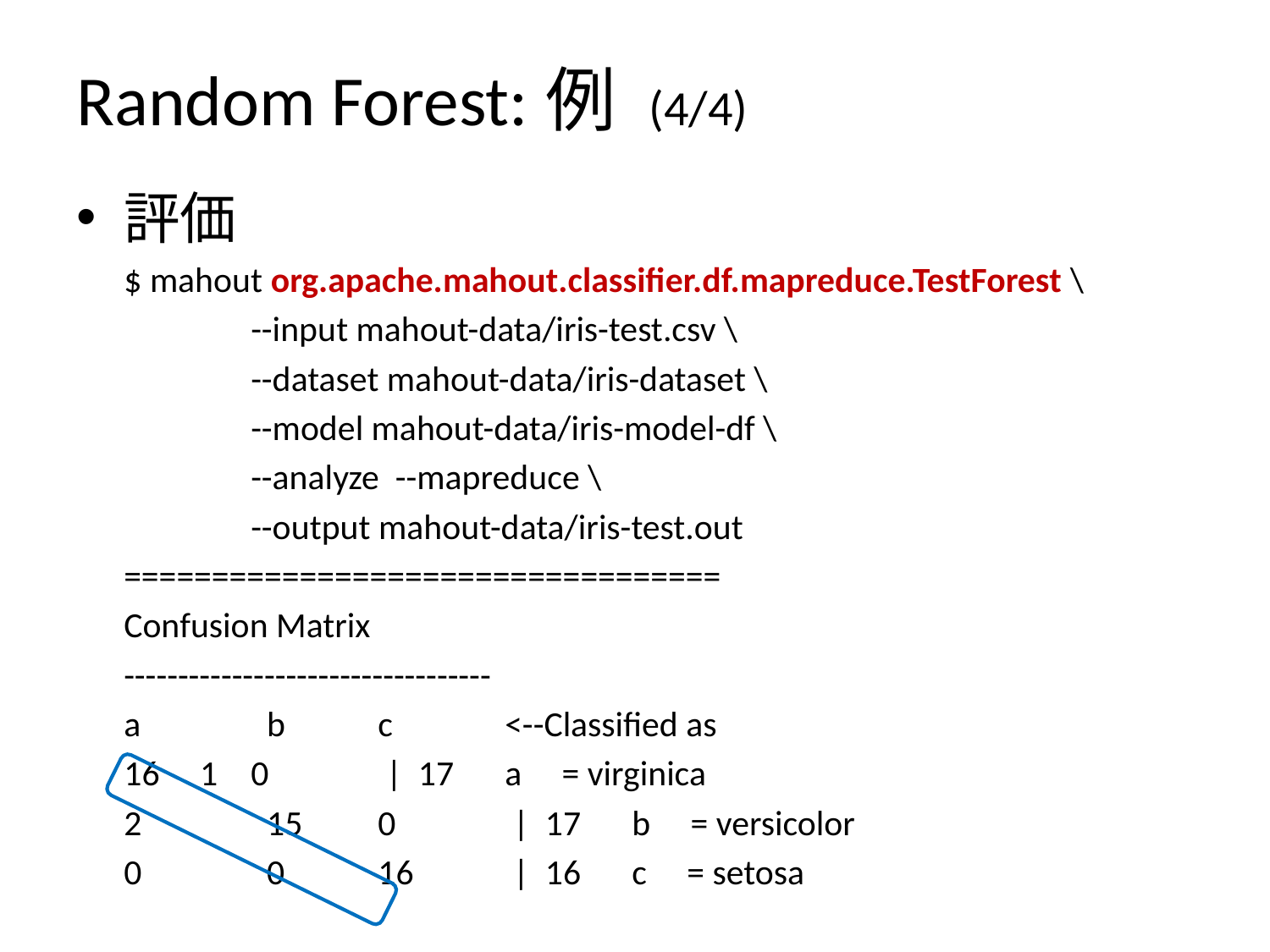

# Random Forest:例 (4/4)
評価
	$ mahout org.apache.mahout.classifier.df.mapreduce.TestForest \
		--input mahout-data/iris-test.csv \
		--dataset mahout-data/iris-dataset \
		--model mahout-data/iris-model-df \
		--analyze  --mapreduce \
		--output mahout-data/iris-test.out
	==================================
	Confusion Matrix
	----------------------------------
	a    	  b    	c    	<--Classified as
	16     1    	0    	 |  17    	a     = virginica
	2    	  15   	0    	 |  17    	b     = versicolor
	0    	  0    	16   	 |  16    	c     = setosa